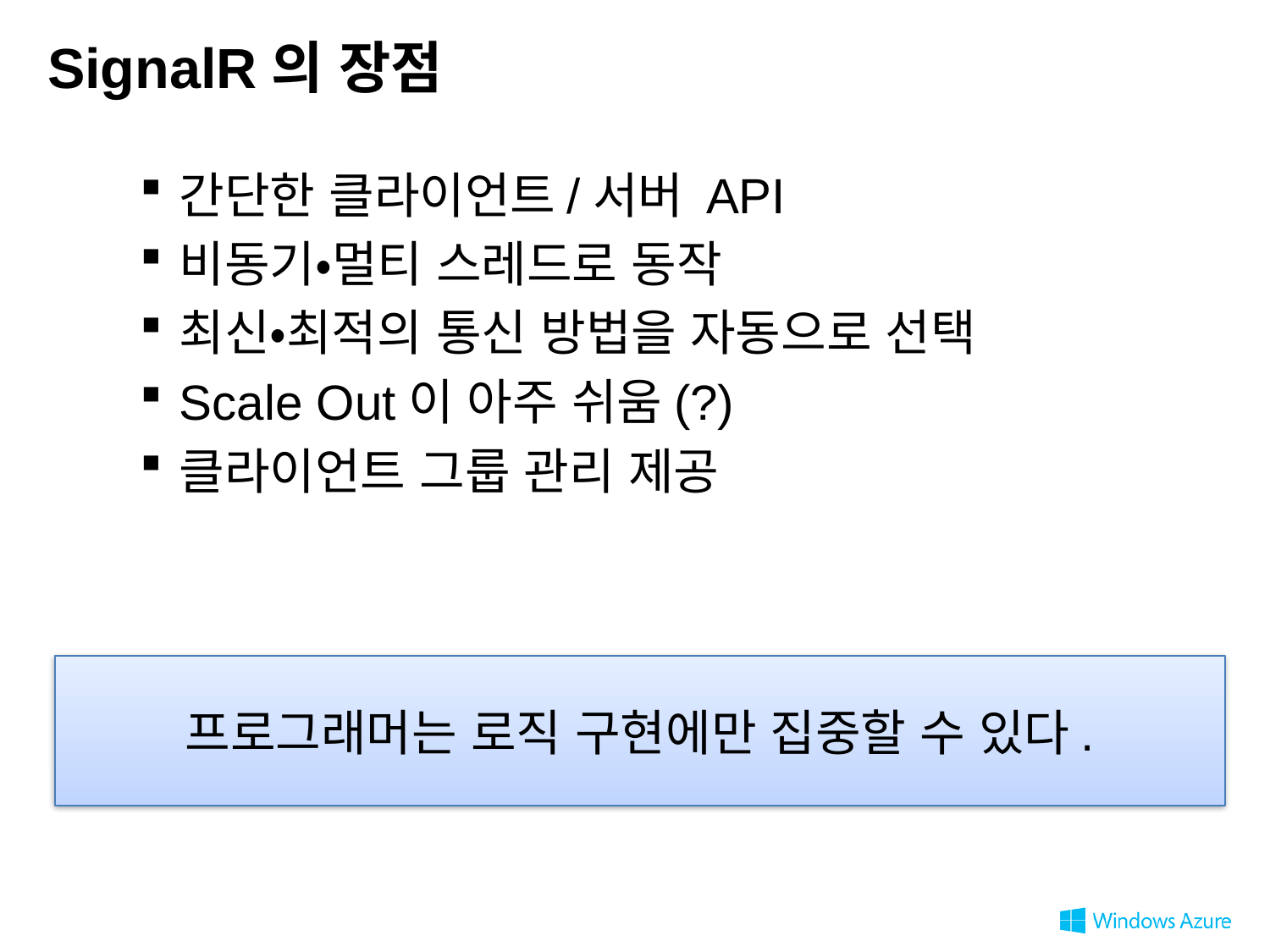

SignalR의 장점
간단한 클라이언트/서버 API
비동기・멀티 스레드로 동작
최신・최적의 통신 방법을 자동으로 선택
Scale Out이 아주 쉬움(?)
클라이언트 그룹 관리 제공
프로그래머는 로직 구현에만 집중할 수 있다.